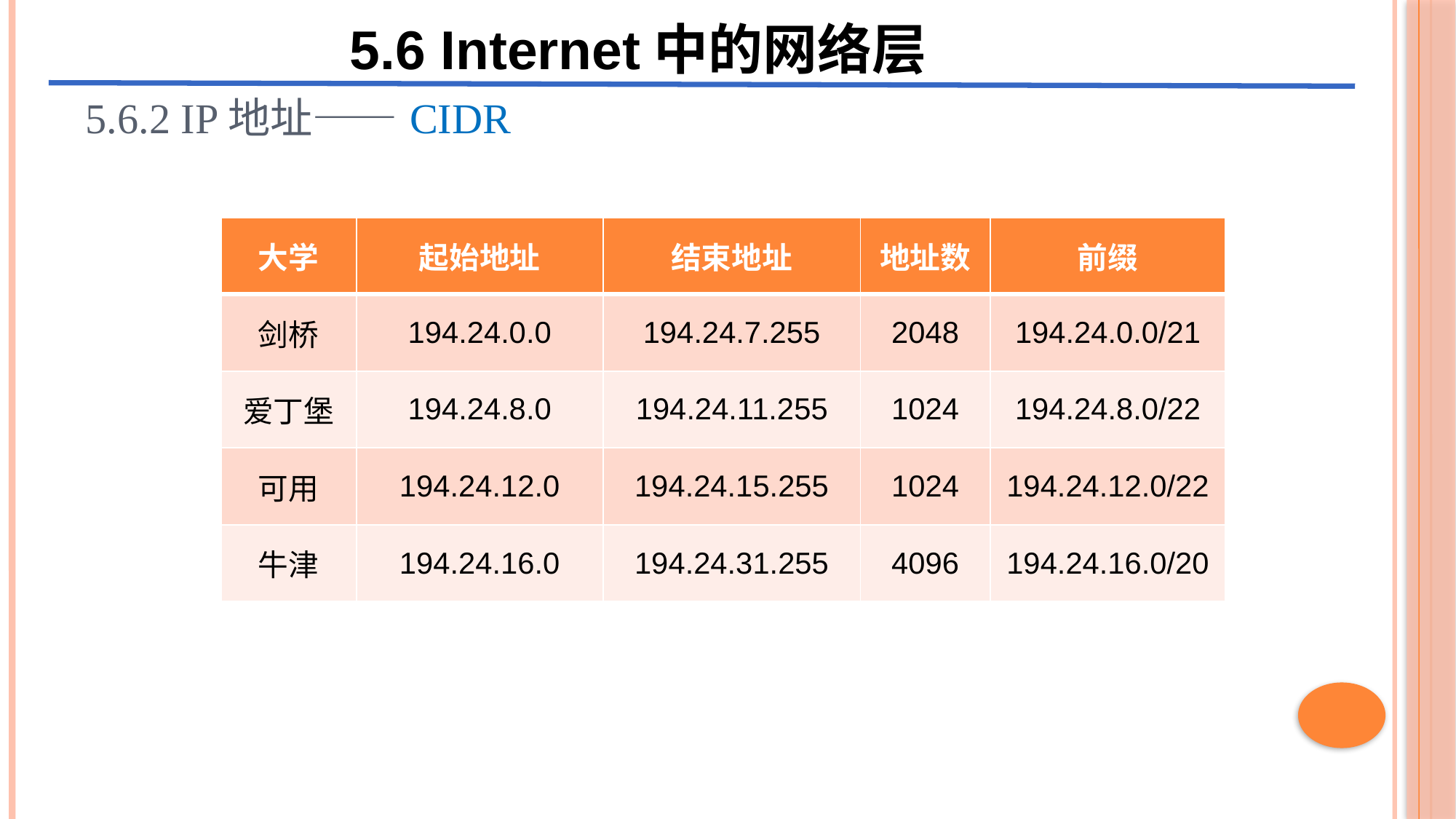

5.6 Internet中的网络层
# 5.6.2 IP地址——CIDR

| 大学 | 起始地址 | 结束地址 | 地址数 | 前缀 |
| --- | --- | --- | --- | --- |
| 剑桥 | 194.24.0.0 | 194.24.7.255 | 2048 | 194.24.0.0/21 |
| 爱丁堡 | 194.24.8.0 | 194.24.11.255 | 1024 | 194.24.8.0/22 |
| 可用 | 194.24.12.0 | 194.24.15.255 | 1024 | 194.24.12.0/22 |
| 牛津 | 194.24.16.0 | 194.24.31.255 | 4096 | 194.24.16.0/20 |